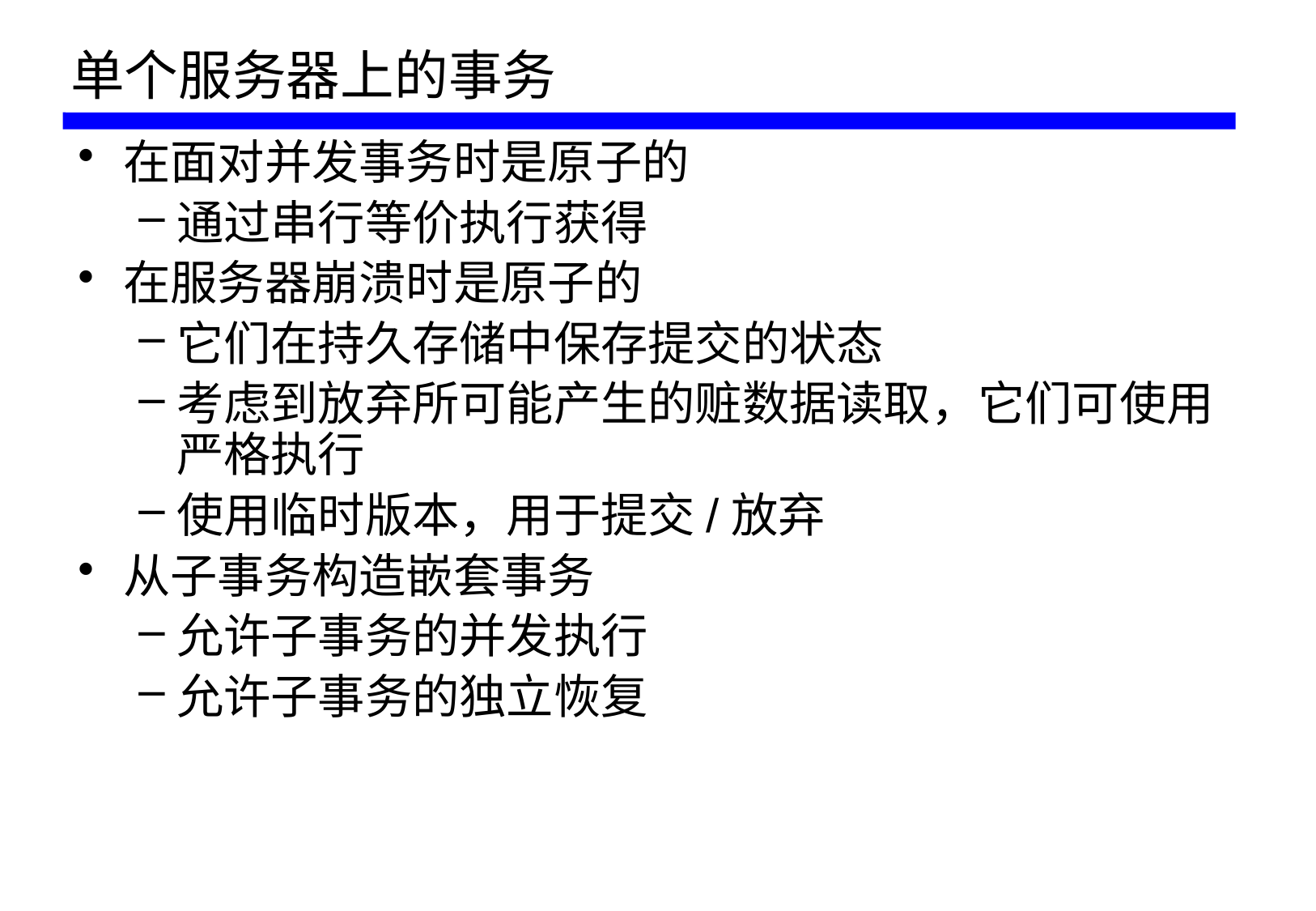

# 单个服务器上的事务
在面对并发事务时是原子的
通过串行等价执行获得
在服务器崩溃时是原子的
它们在持久存储中保存提交的状态
考虑到放弃所可能产生的赃数据读取，它们可使用严格执行
使用临时版本，用于提交/放弃
从子事务构造嵌套事务
允许子事务的并发执行
允许子事务的独立恢复